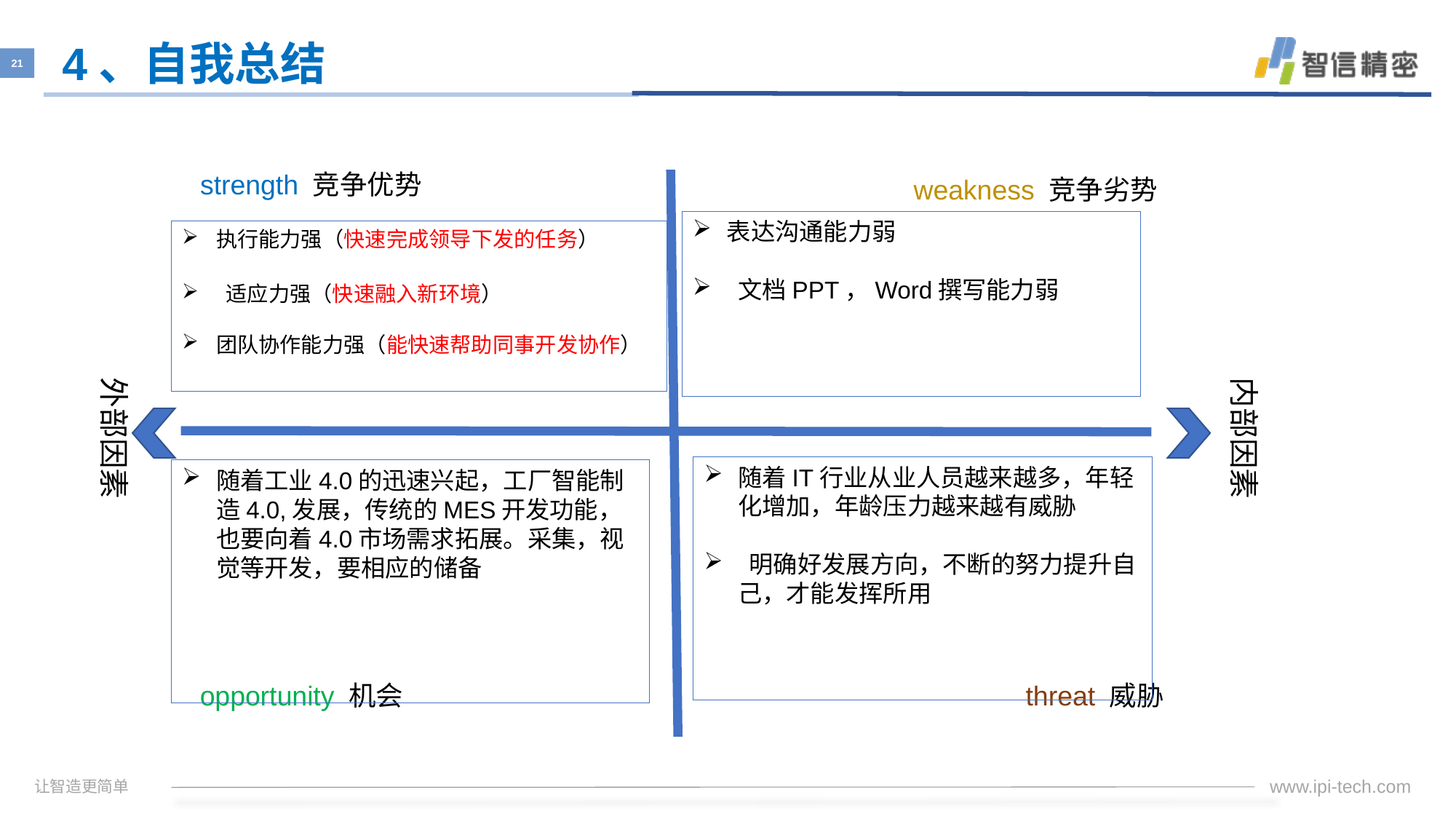

4、自我总结
strength 竞争优势
weakness 竞争劣势
表达沟通能力弱

 文档PPT，Word撰写能力弱

执行能力强（快速完成领导下发的任务）

 适应力强（快速融入新环境）

团队协作能力强（能快速帮助同事开发协作）

外部因素
内部因素

随着IT行业从业人员越来越多，年轻化增加，年龄压力越来越有威胁

 明确好发展方向，不断的努力提升自己，才能发挥所用

随着工业4.0的迅速兴起，工厂智能制造4.0,发展，传统的MES开发功能，也要向着4.0市场需求拓展。采集，视觉等开发，要相应的储备

opportunity 机会
threat 威胁